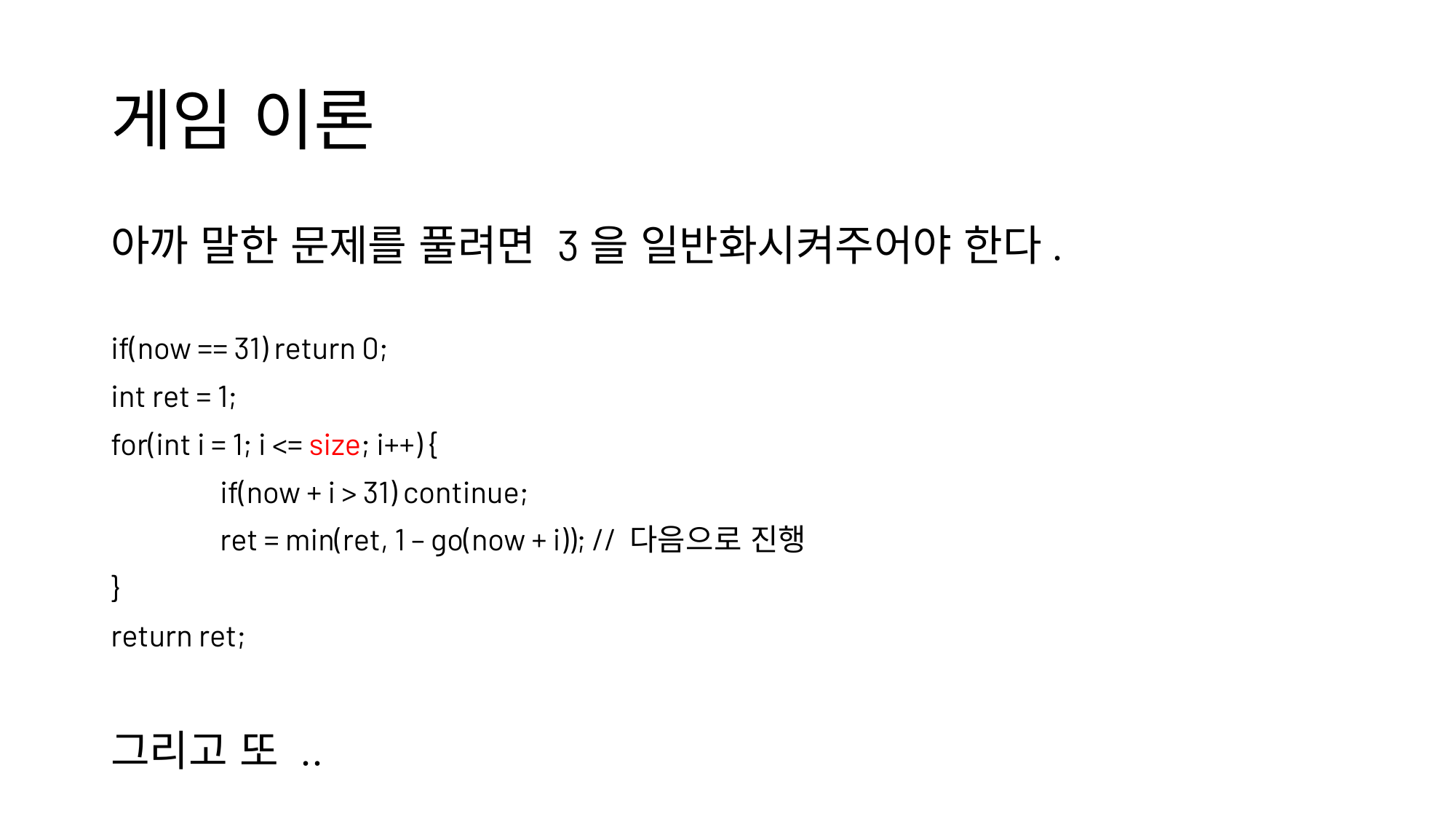

# 게임 이론
아까 말한 문제를 풀려면 3을 일반화시켜주어야 한다.

if(now == 31) return 0;
int ret = 1;
for(int i = 1; i <= size; i++) {
	if(now + i > 31) continue;
	ret = min(ret, 1 – go(now + i)); // 다음으로 진행
}
return ret;

그리고 또 ..